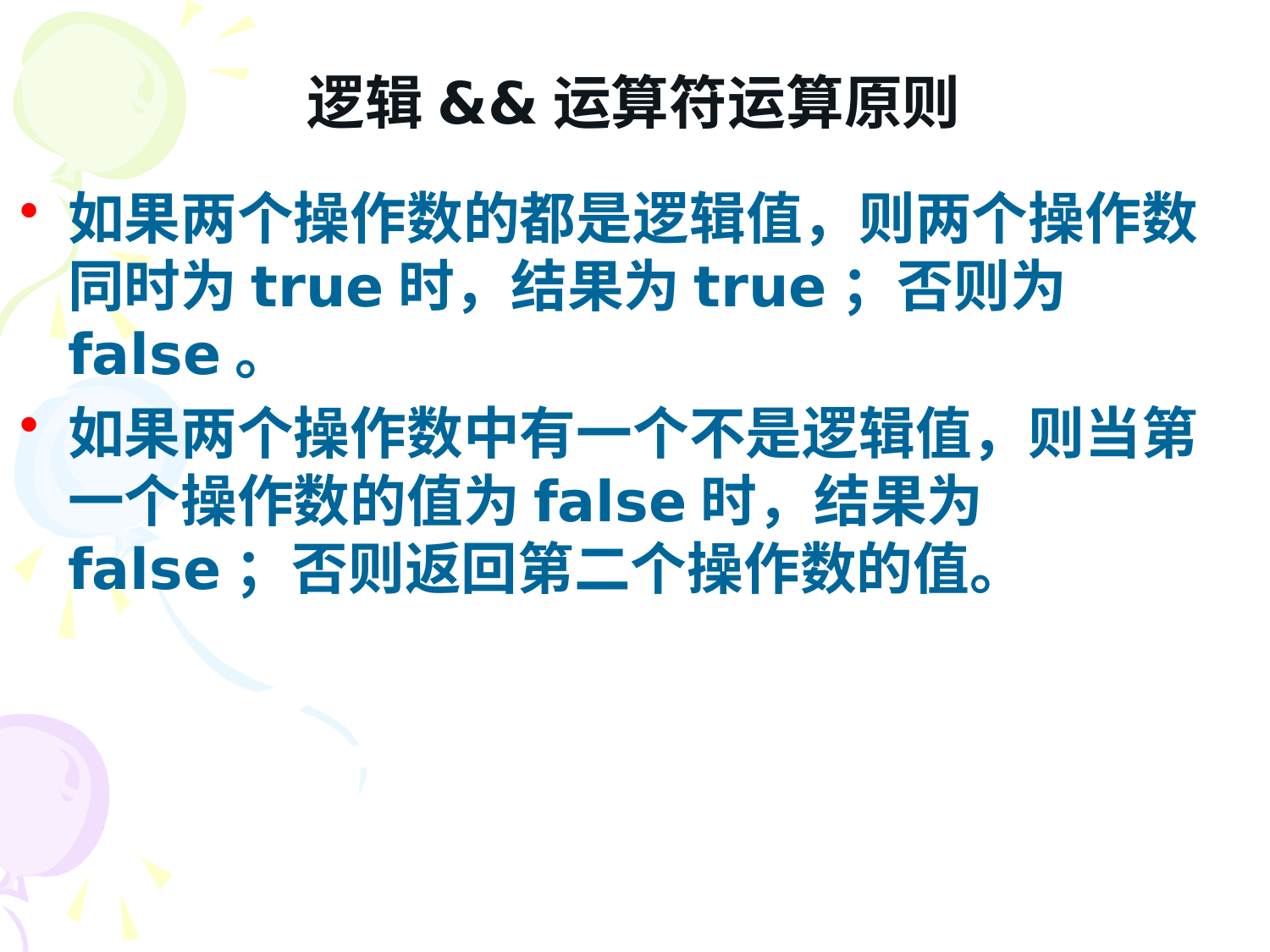

# 逻辑&&运算符运算原则
如果两个操作数的都是逻辑值，则两个操作数同时为true时，结果为true；否则为false。
如果两个操作数中有一个不是逻辑值，则当第一个操作数的值为false时，结果为false；否则返回第二个操作数的值。